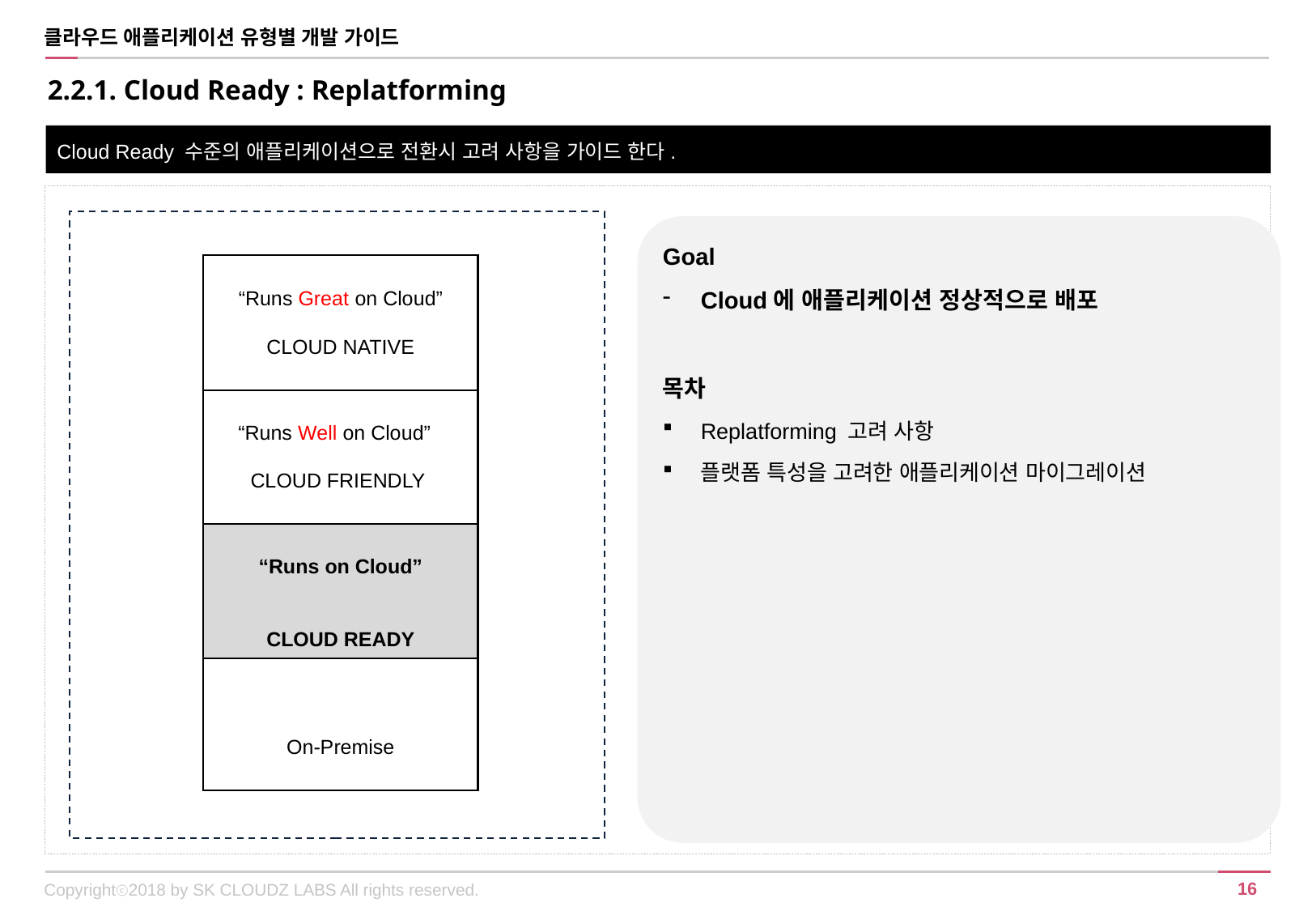

클라우드 애플리케이션 유형별 개발 가이드
2.2.1. Cloud Ready : Replatforming
  Cloud Ready 수준의 애플리케이션으로 전환시 고려 사항을 가이드 한다.

Goal
Cloud에 애플리케이션 정상적으로 배포

목차
Replatforming 고려 사항
플랫폼 특성을 고려한 애플리케이션 마이그레이션

“Runs Great on Cloud”

CLOUD NATIVE

    “Runs Well on Cloud”

CLOUD FRIENDLY

“Runs on Cloud”

CLOUD READY

On-Premise
Copyrightⓒ2018 by SK CLOUDZ LABS All rights reserved.